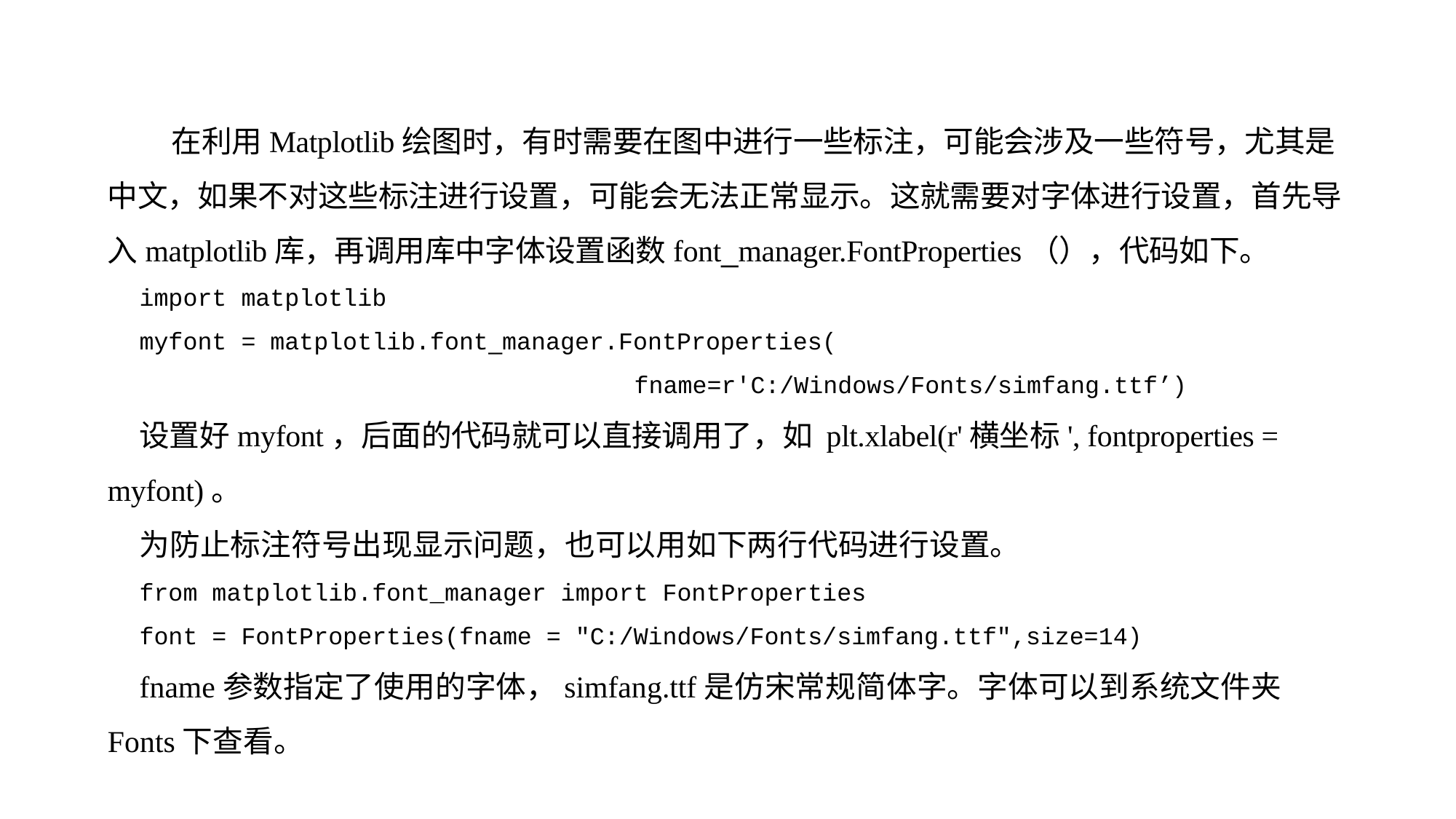

在利用Matplotlib绘图时，有时需要在图中进行一些标注，可能会涉及一些符号，尤其是中文，如果不对这些标注进行设置，可能会无法正常显示。这就需要对字体进行设置，首先导入matplotlib库，再调用库中字体设置函数font_manager.FontProperties（），代码如下。
import matplotlib
myfont = matplotlib.font_manager.FontProperties(
                                  fname=r'C:/Windows/Fonts/simfang.ttf’)
设置好myfont，后面的代码就可以直接调用了，如 plt.xlabel(r'横坐标', fontproperties = myfont)。
为防止标注符号出现显示问题，也可以用如下两行代码进行设置。
from matplotlib.font_manager import FontProperties
font = FontProperties(fname = "C:/Windows/Fonts/simfang.ttf",size=14)
fname参数指定了使用的字体，simfang.ttf是仿宋常规简体字。字体可以到系统文件夹Fonts下查看。